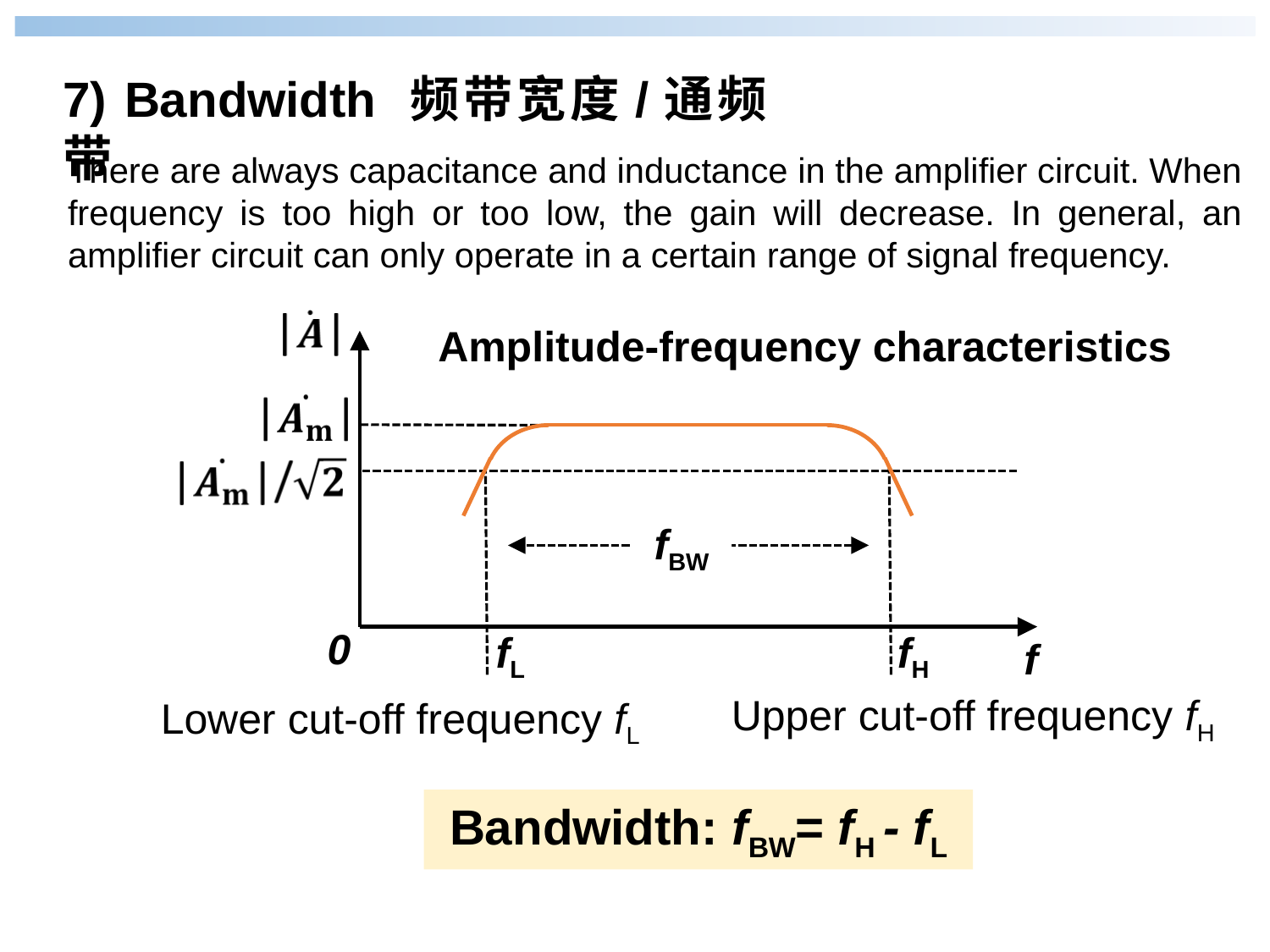

7) Bandwidth 频带宽度/通频带
There are always capacitance and inductance in the amplifier circuit. When frequency is too high or too low, the gain will decrease. In general, an amplifier circuit can only operate in a certain range of signal frequency.

f

fBW
0
fL
fH
Amplitude-frequency characteristics
Upper cut-off frequency fH
Lower cut-off frequency fL
Bandwidth: fBW= fH - fL